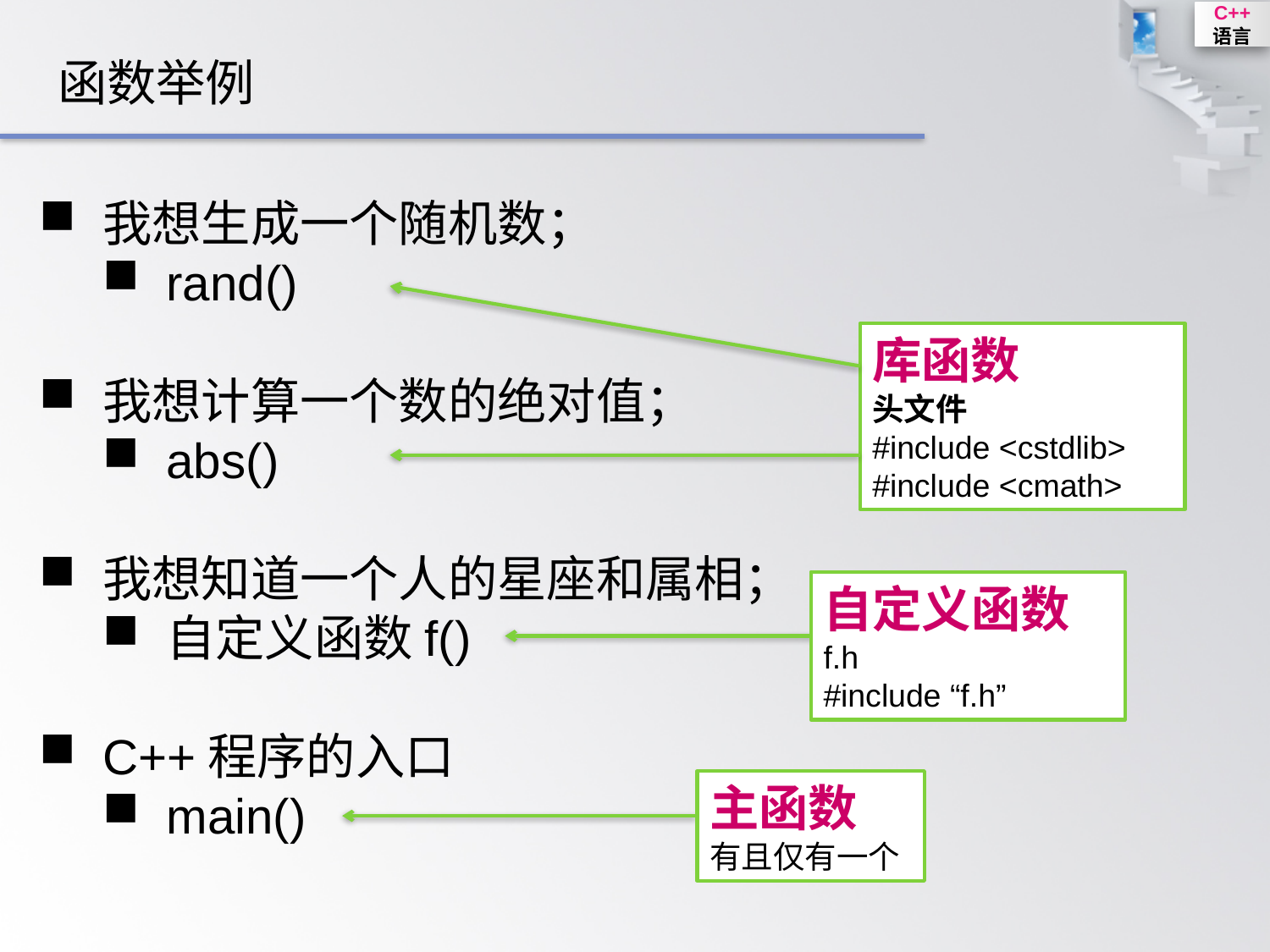

函数举例
我想生成一个随机数；
rand()

我想计算一个数的绝对值；
abs()

我想知道一个人的星座和属相；
自定义函数f()

C++程序的入口
main()
库函数
头文件
#include <cstdlib>
#include <cmath>
自定义函数
f.h
#include “f.h”
主函数
有且仅有一个